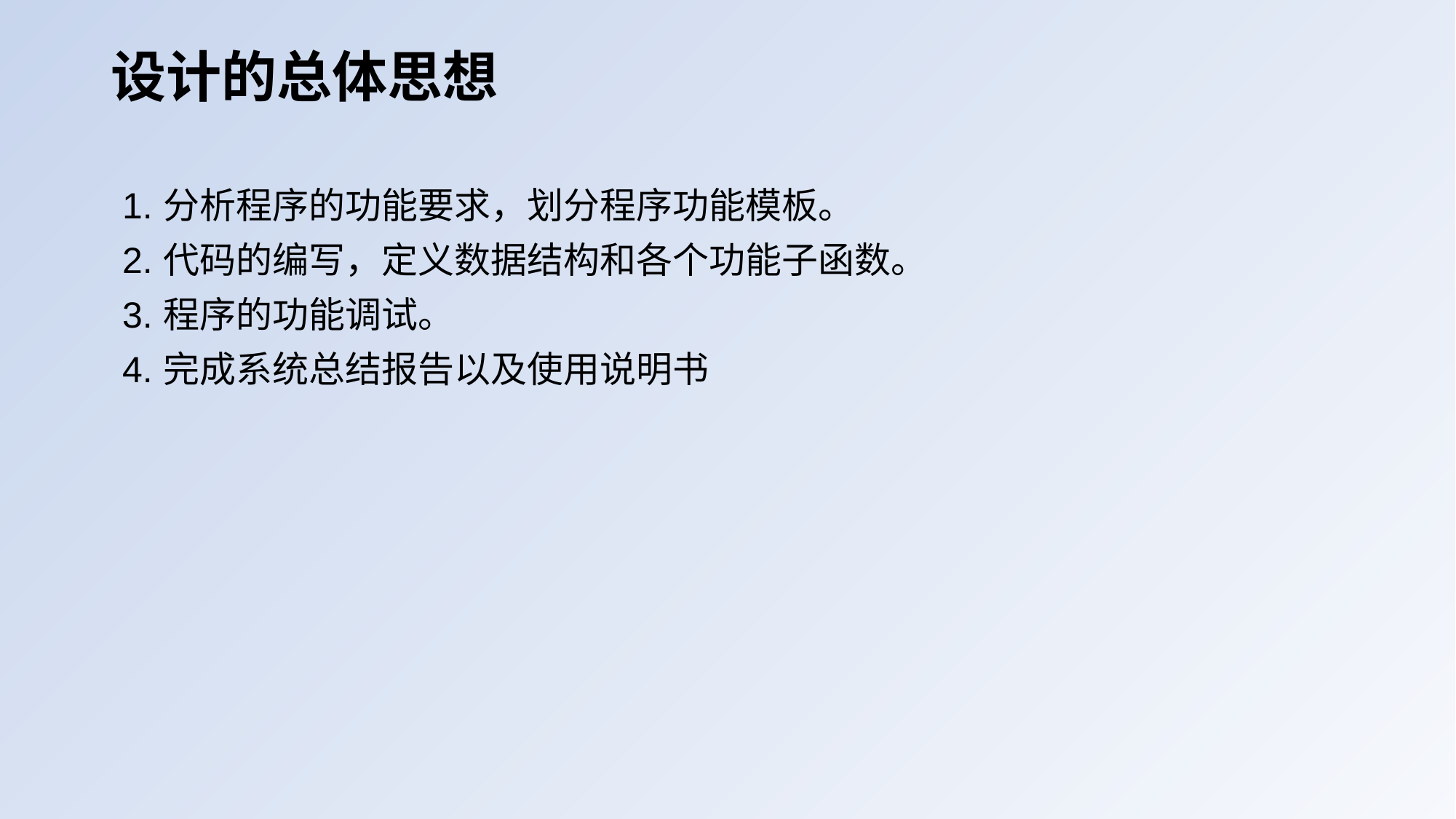

# 设计的总体思想
分析程序的功能要求，划分程序功能模板。
代码的编写，定义数据结构和各个功能子函数。
程序的功能调试。
完成系统总结报告以及使用说明书